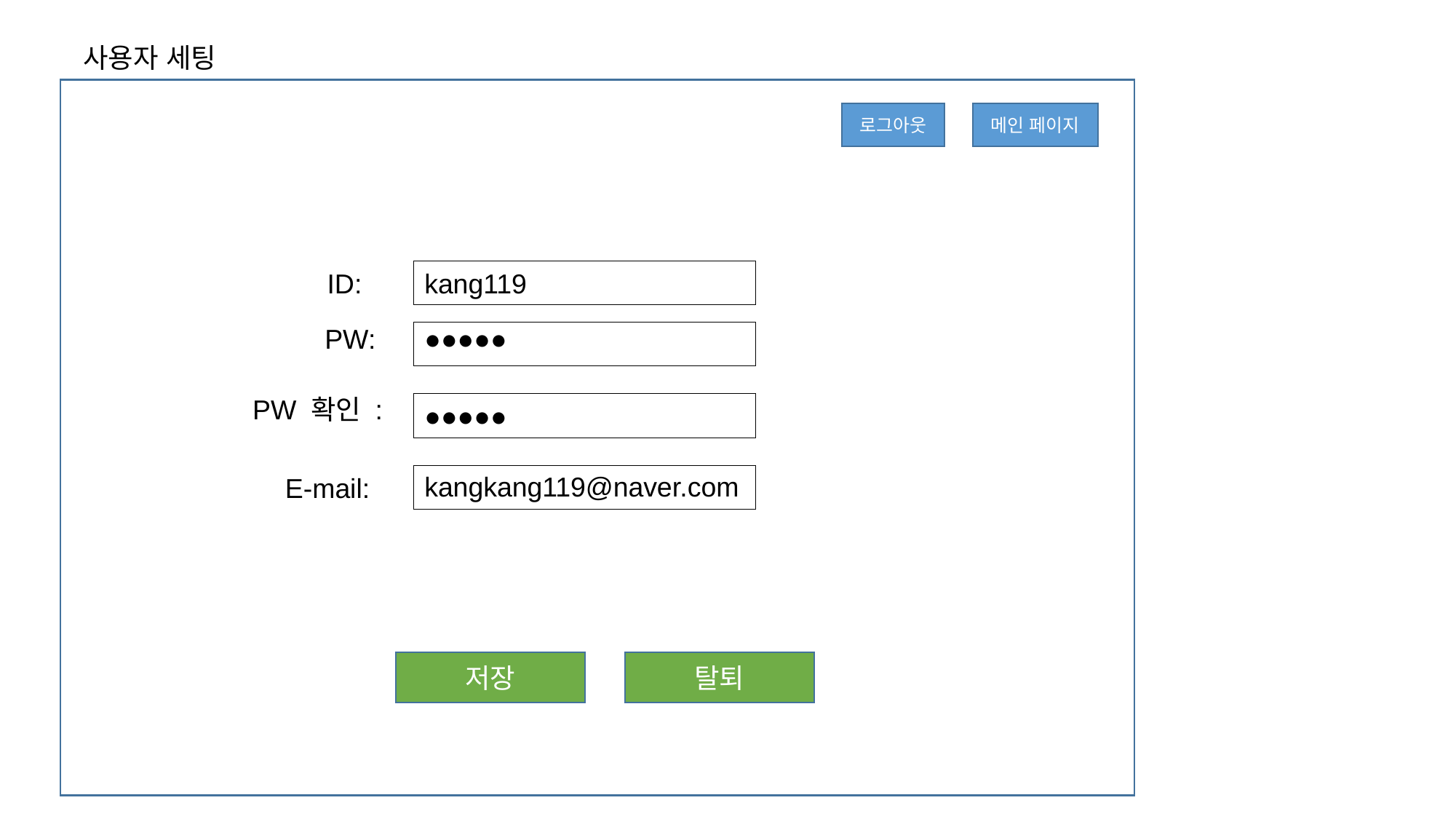

사용자 세팅

로그아웃
메인 페이지
ID:
kang119
PW:
●●●●●

PW 확인 :
●●●●●

kangkang119@naver.com
E-mail:

저장
탈퇴